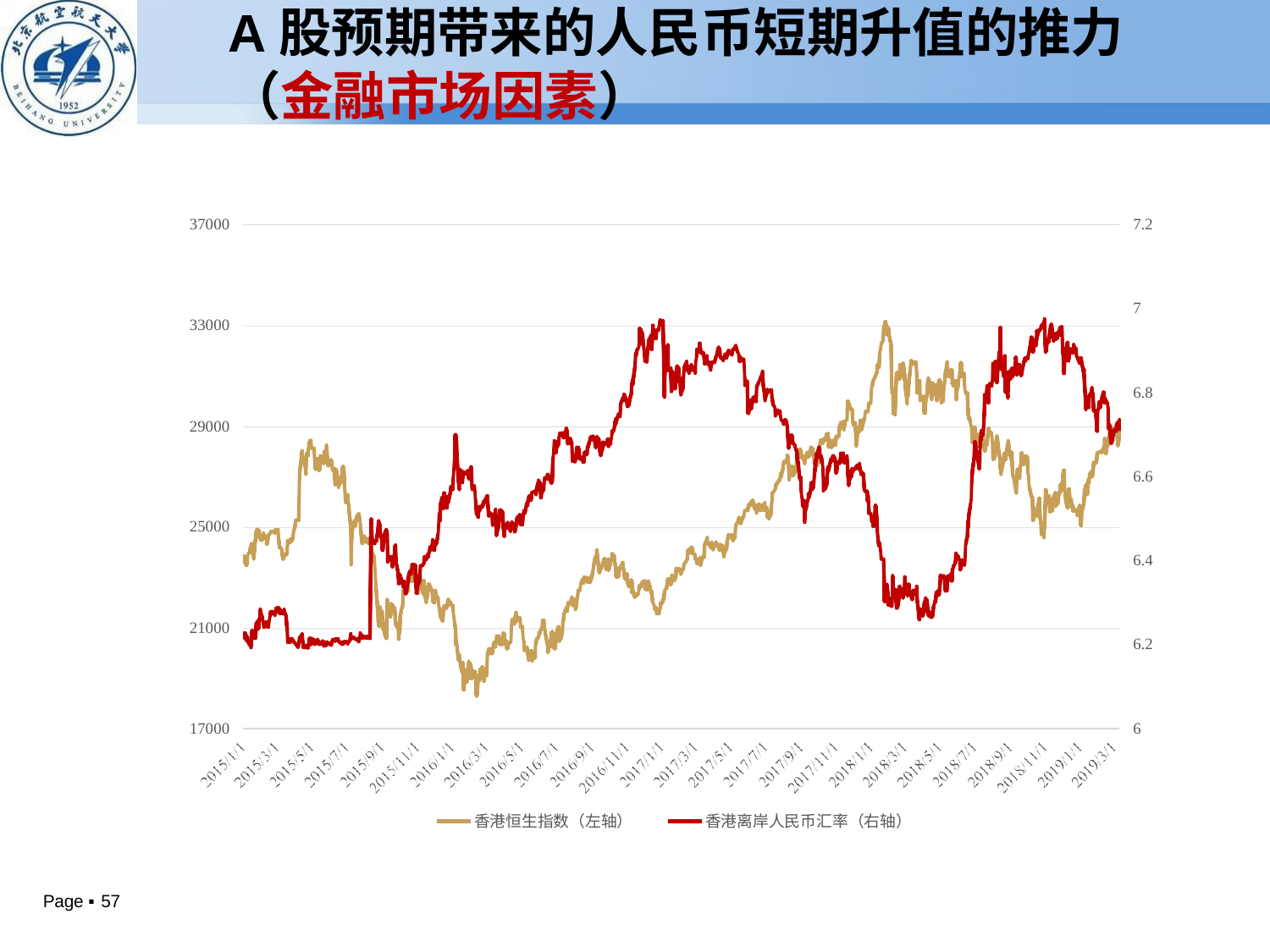

# A股预期带来的人民币短期升值的推力（金融市场因素）
37000
7.2

7
33000

6.8
29000
6.6
25000
6.4
21000
6.2
17000
6

香港恒生指数（左轴）
香港离岸人民币汇率（右轴）

Page ▪ 57